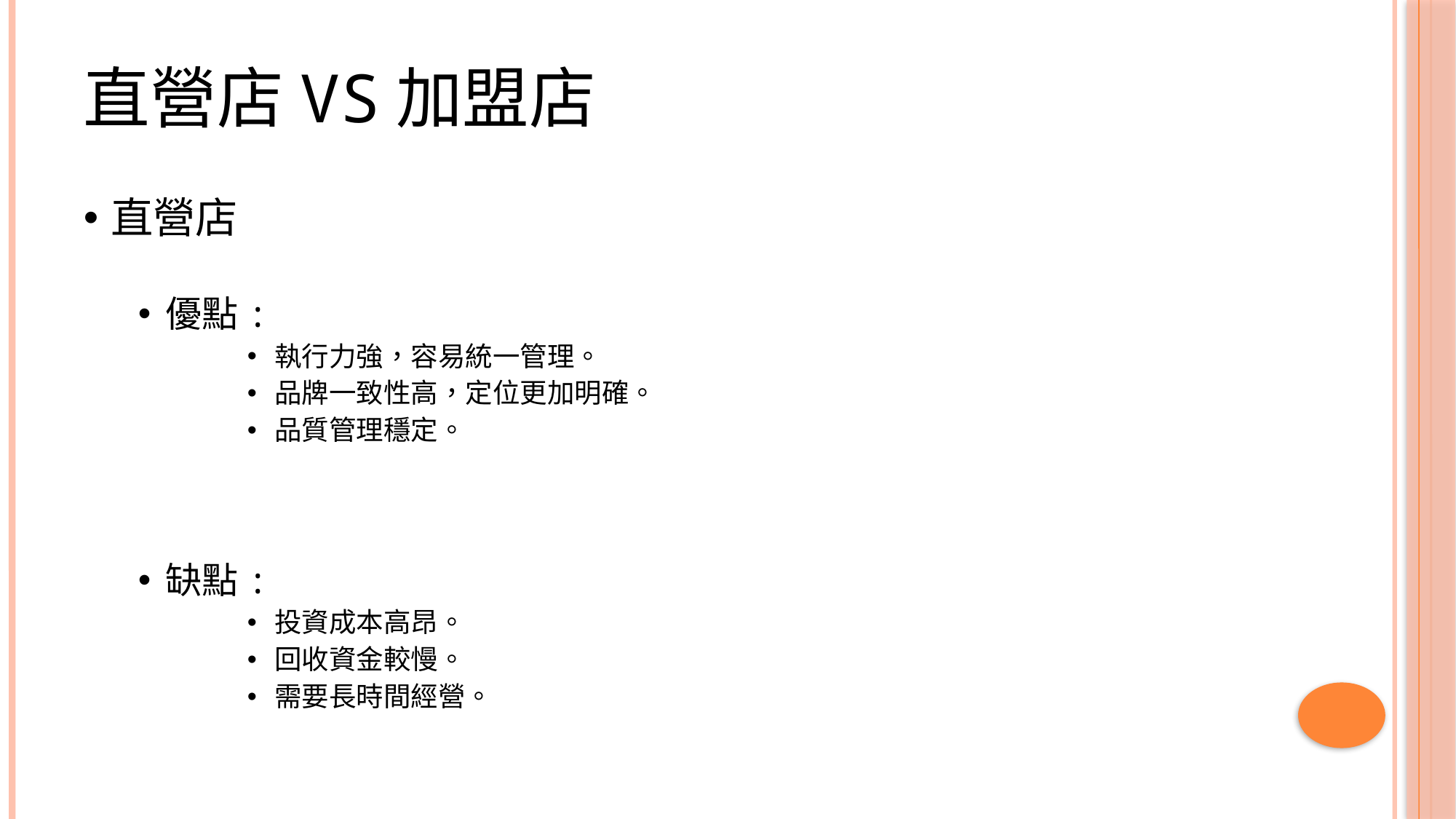

# 直營店VS加盟店
直營店

優點:
執行力強，容易統一管理。
品牌一致性高，定位更加明確。
品質管理穩定。

缺點:
投資成本高昂。
回收資金較慢。
需要長時間經營。